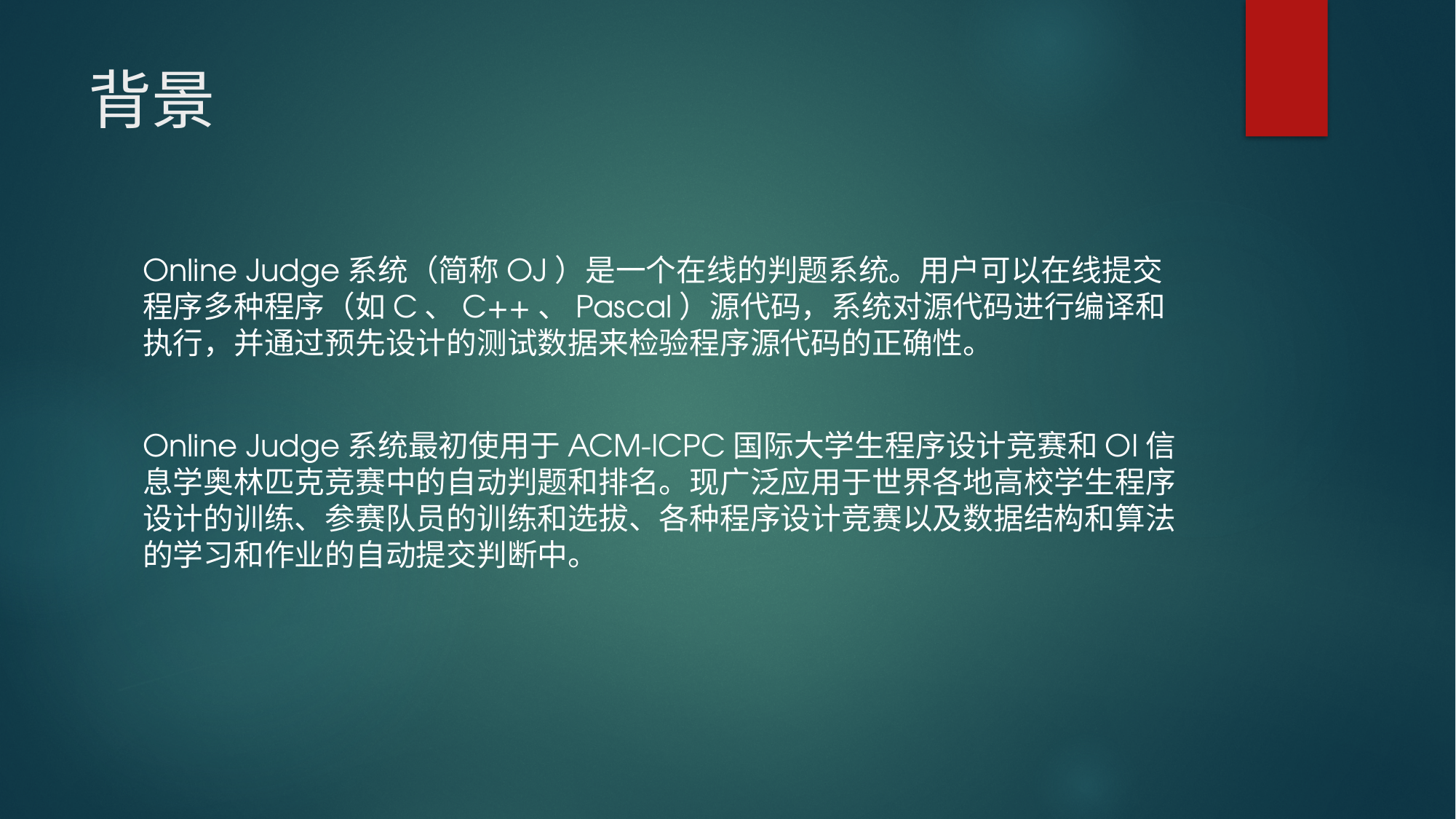

# 背景
Online Judge系统（简称OJ）是一个在线的判题系统。用户可以在线提交程序多种程序（如C、C++、Pascal）源代码，系统对源代码进行编译和执行，并通过预先设计的测试数据来检验程序源代码的正确性。

Online Judge系统最初使用于ACM-ICPC国际大学生程序设计竞赛和OI信息学奥林匹克竞赛中的自动判题和排名。现广泛应用于世界各地高校学生程序设计的训练、参赛队员的训练和选拔、各种程序设计竞赛以及数据结构和算法的学习和作业的自动提交判断中。